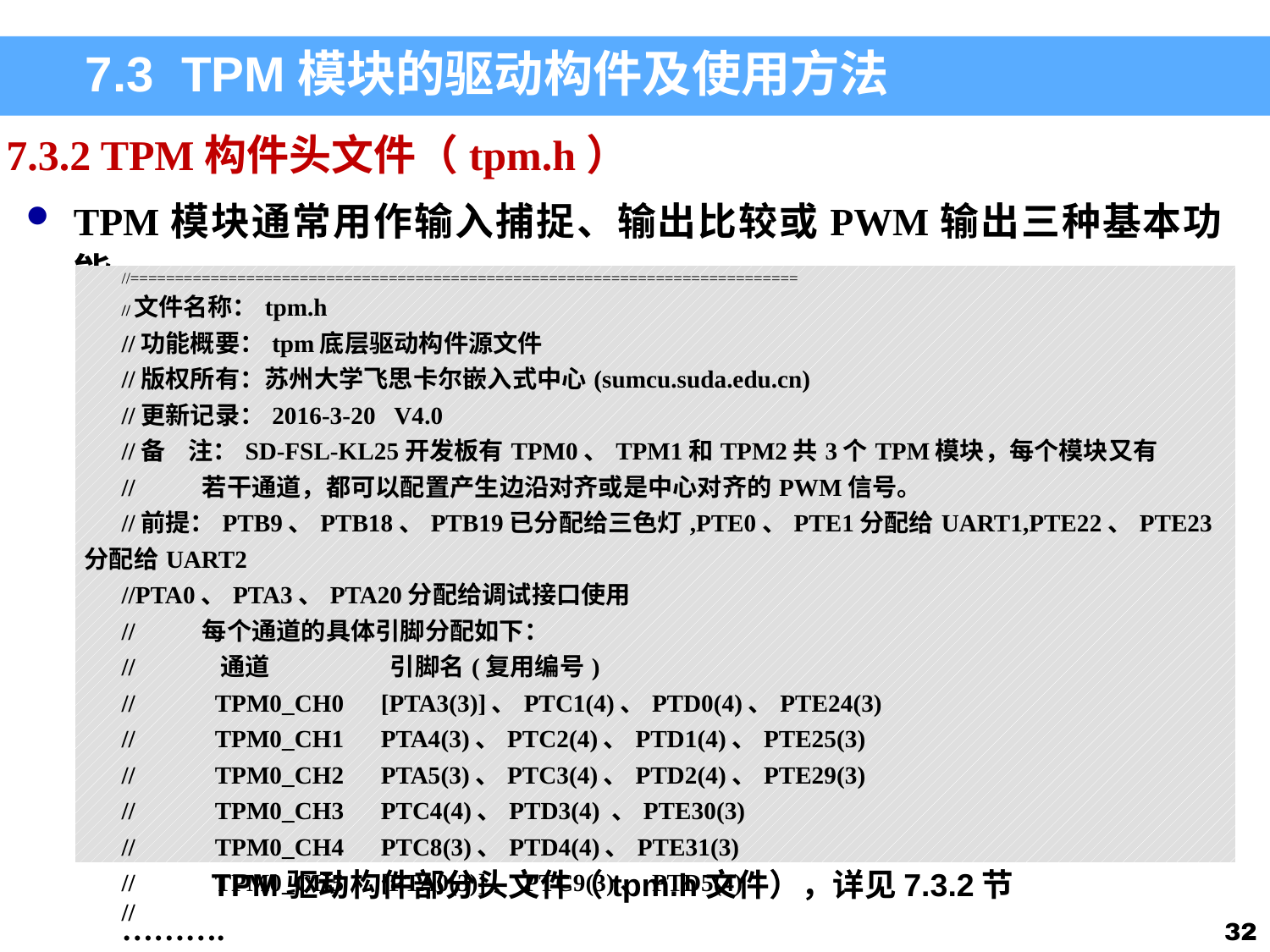

7.3  TPM模块的驱动构件及使用方法
7.3.2 TPM构件头文件（tpm.h）
TPM模块通常用作输入捕捉、输出比较或PWM输出三种基本功能。
| //=========================================================================== //文件名称：tpm.h //功能概要：tpm底层驱动构件源文件 //版权所有：苏州大学飞思卡尔嵌入式中心(sumcu.suda.edu.cn) //更新记录：2016-3-20 V4.0 //备 注：SD-FSL-KL25开发板有TPM0、TPM1和TPM2共3个TPM模块，每个模块又有 // 若干通道，都可以配置产生边沿对齐或是中心对齐的PWM信号。 //前提：PTB9、PTB18、PTB19已分配给三色灯,PTE0、PTE1分配给UART1,PTE22、PTE23分配给UART2 //PTA0、PTA3、PTA20分配给调试接口使用 // 每个通道的具体引脚分配如下： // 通道 引脚名(复用编号) // TPM0\_CH0 [PTA3(3)]、PTC1(4)、PTD0(4)、PTE24(3) // TPM0\_CH1 PTA4(3)、PTC2(4)、PTD1(4)、PTE25(3) // TPM0\_CH2 PTA5(3)、PTC3(4)、PTD2(4)、PTE29(3) // TPM0\_CH3 PTC4(4)、PTD3(4) 、PTE30(3) // TPM0\_CH4 PTC8(3)、PTD4(4)、PTE31(3) // TPM0\_CH5 [PTA0(3)]、PTC9(3)、PTD5(4) // ………. |
| --- |
TPM驱动构件部分头文件（tpm.h文件），详见7.3.2节
32